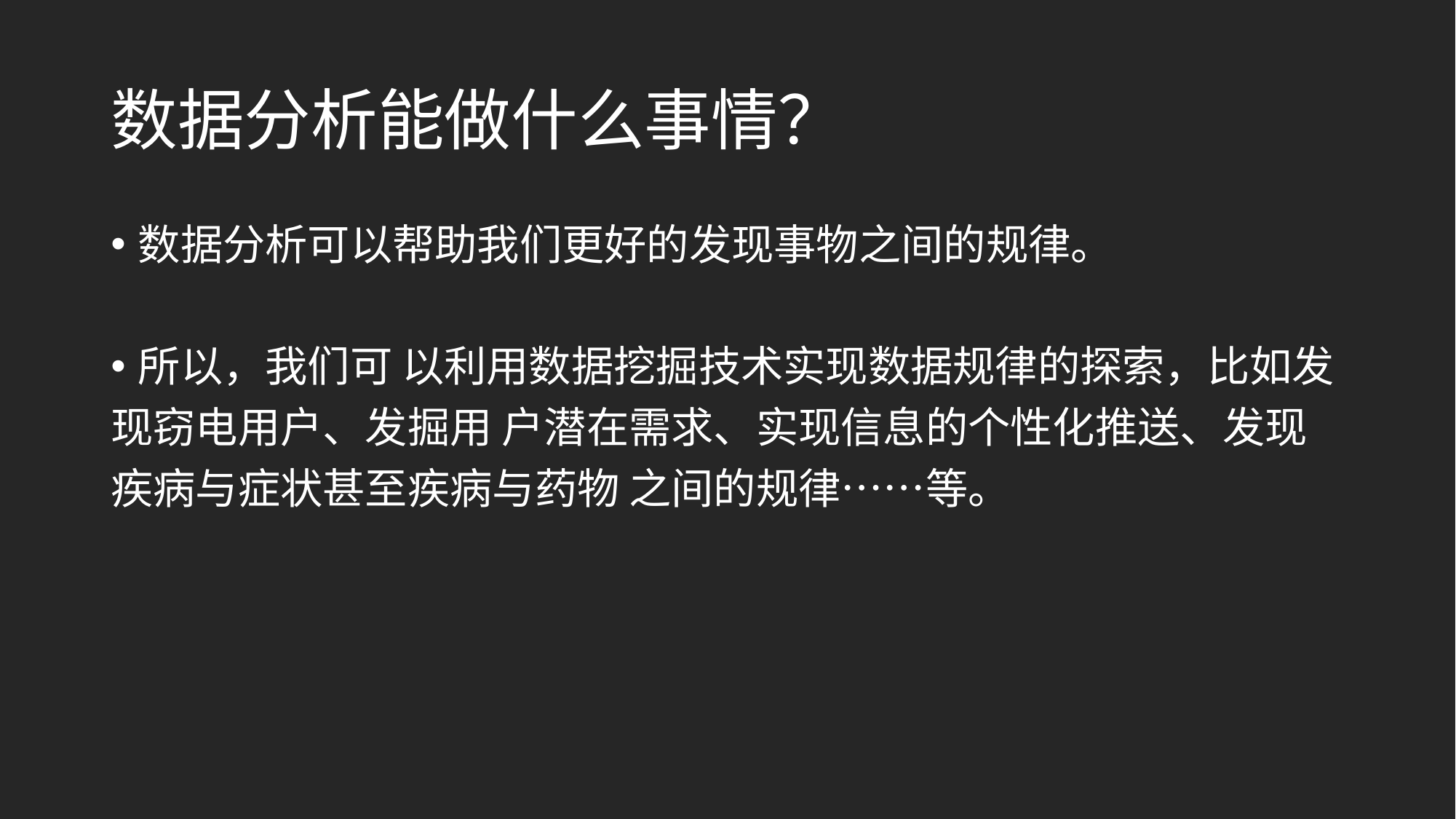

# 数据分析能做什么事情？
数据分析可以帮助我们更好的发现事物之间的规律。

所以，我们可 以利用数据挖掘技术实现数据规律的探索，比如发
现窃电用户、发掘用 户潜在需求、实现信息的个性化推送、发现
疾病与症状甚至疾病与药物 之间的规律……等。